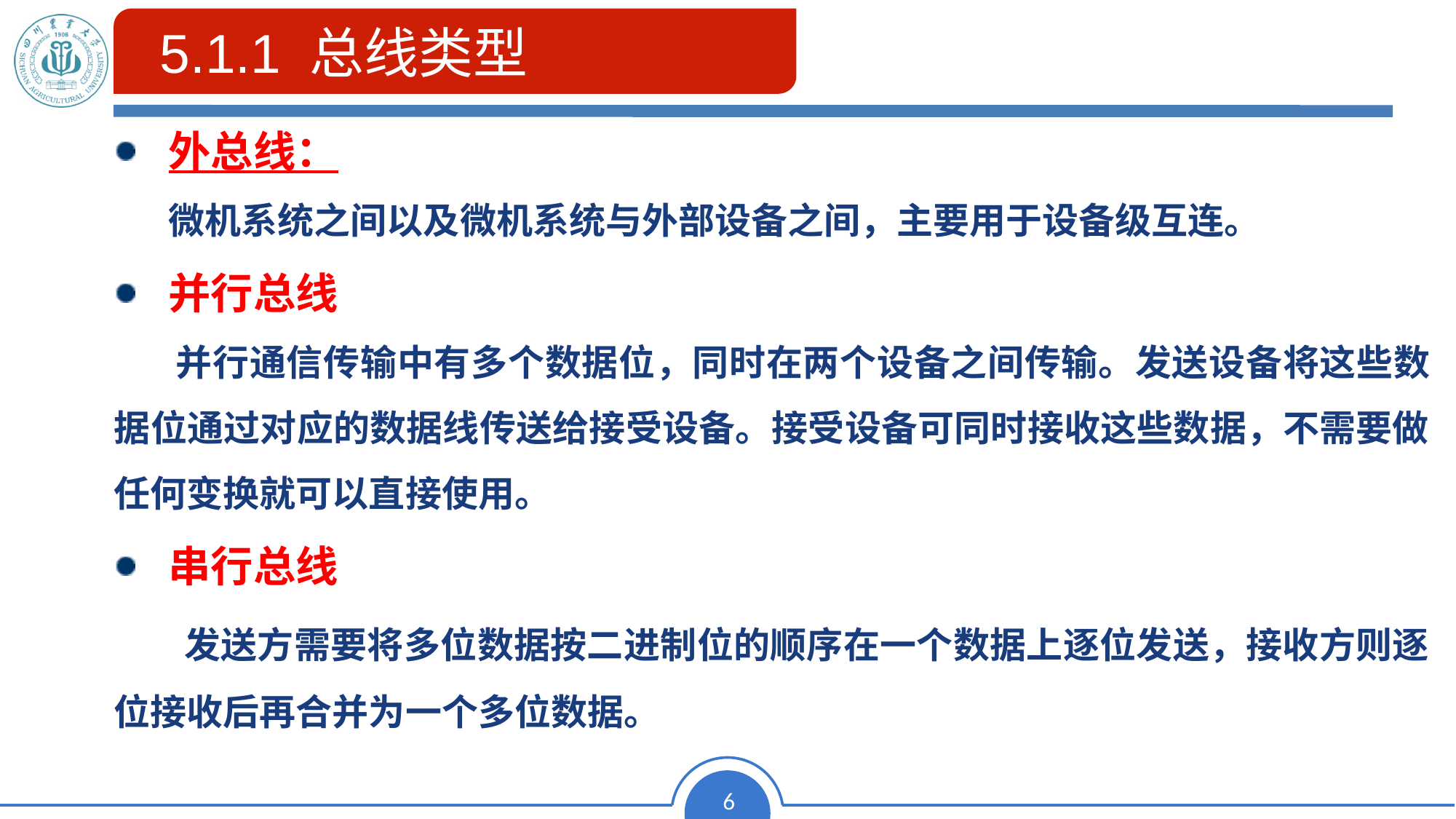

# 5.1.1 总线类型
  5.1.1 总线类型
外总线：
	微机系统之间以及微机系统与外部设备之间，主要用于设备级互连。
并行总线
      并行通信传输中有多个数据位，同时在两个设备之间传输。发送设备将这些数据位通过对应的数据线传送给接受设备。接受设备可同时接收这些数据，不需要做任何变换就可以直接使用。
串行总线
      发送方需要将多位数据按二进制位的顺序在一个数据上逐位发送，接收方则逐位接收后再合并为一个多位数据。